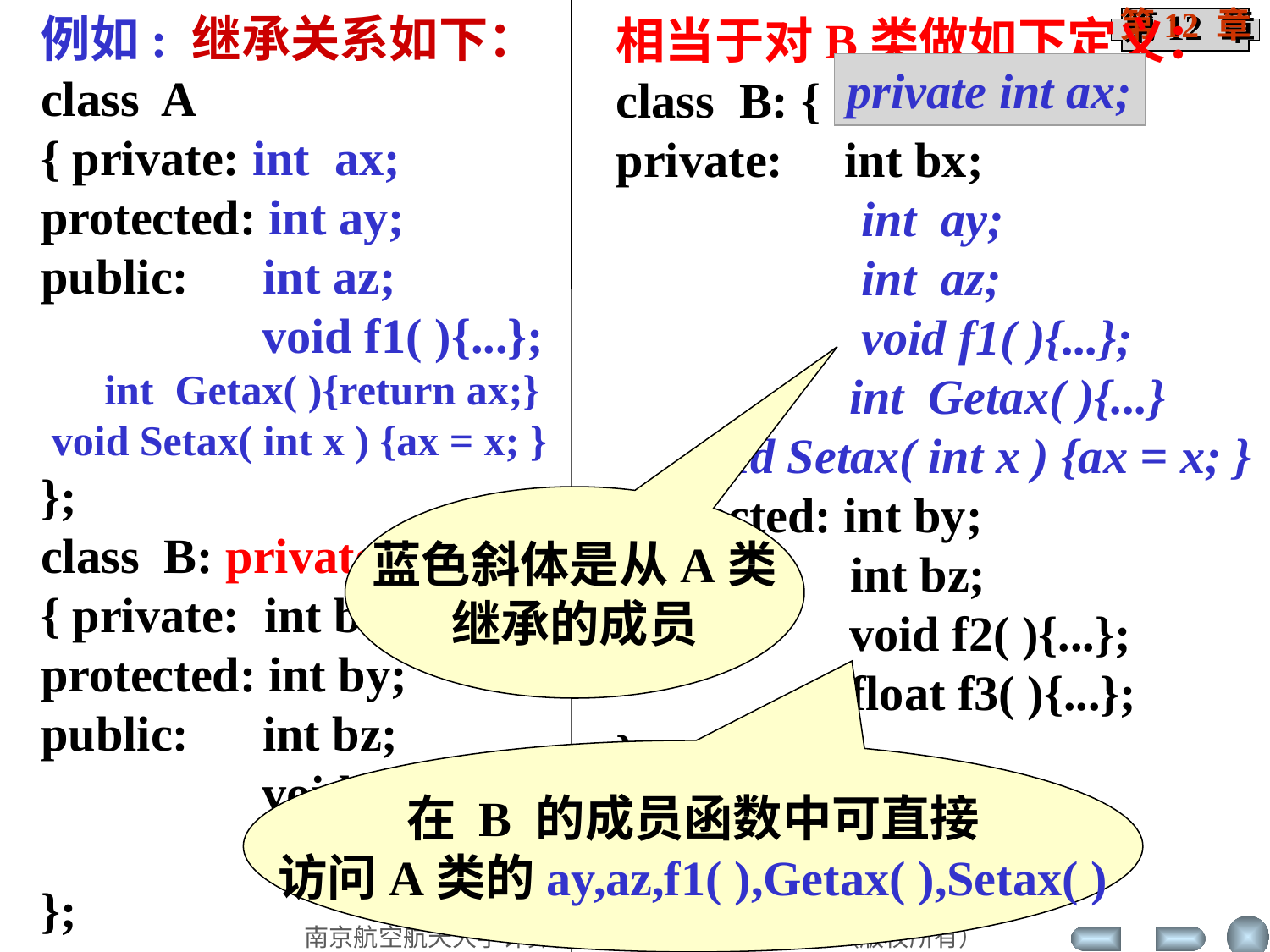

相当于对B类做如下定义：
class  B: {
private:     int bx;
                    int  ay;
                    int  az;
                    void f1( ){...};
                   int  Getax( ){...}
      void Setax( int x ) {ax = x; }
protected: int by;
public:       int bz;
                   void f2( ){...};
                   float f3( ){...};
};
private int ax;
例如: 继承关系如下：
class  A
{ private: int  ax;
protected: int ay;
public:      int az;
                  void f1( ){...};
      int  Getax( ){return ax;}
 void Setax( int x ) {ax = x; }
};
class  B: private A
{ private:  int bx;
protected: int by;
public:      int bz;
                  void f2( ){...};
                  float f3( ){...};
};
蓝色斜体是从A类
继承的成员
在 B 的成员函数中可直接
访问A类的ay,az,f1( ),Getax( ),Setax( )